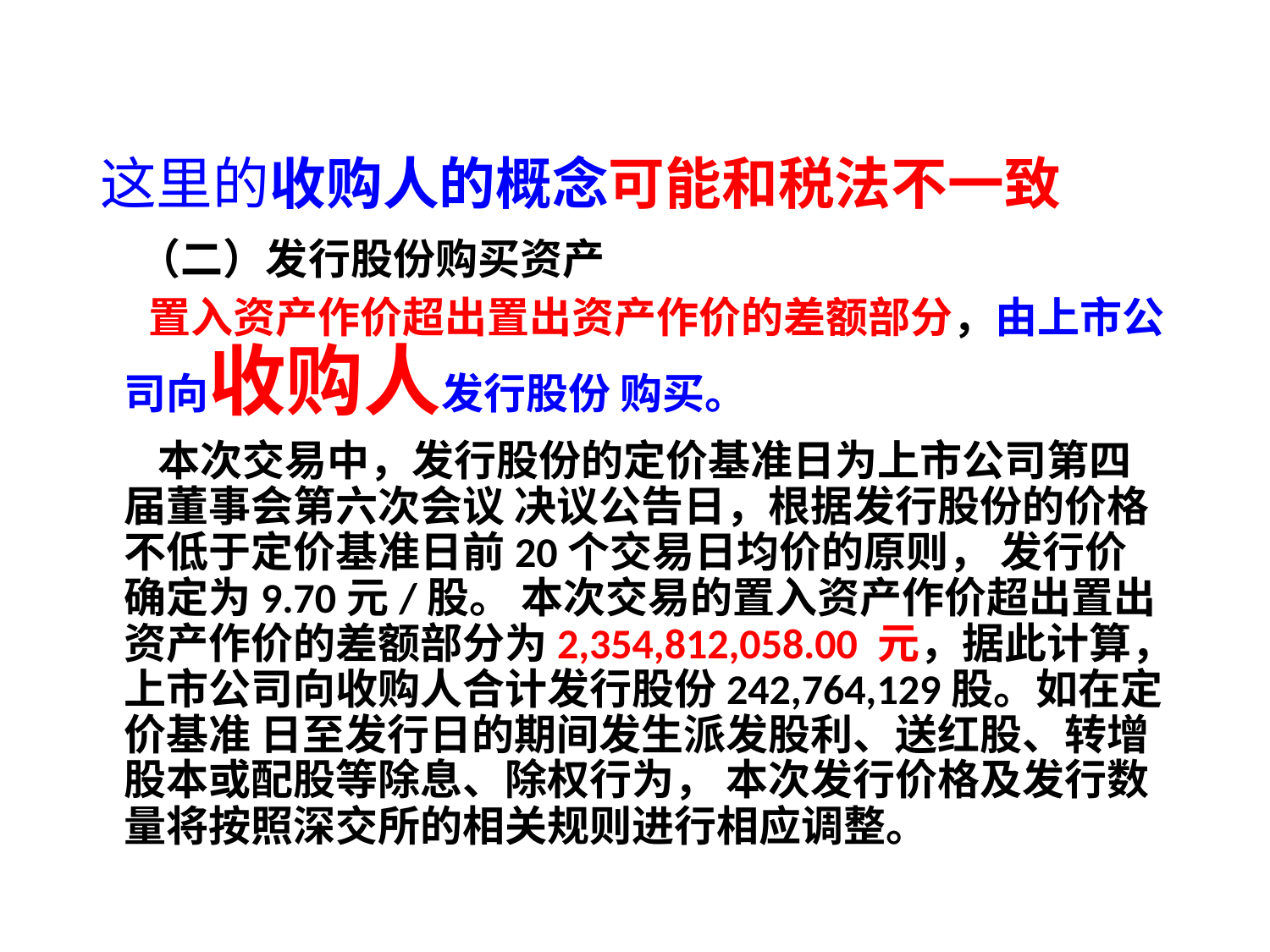

# 这里的收购人的概念可能和税法不一致
   （二）发行股份购买资产
    置入资产作价超出置出资产作价的差额部分，由上市公司向收购人发行股份 购买。
     本次交易中，发行股份的定价基准日为上市公司第四届董事会第六次会议 决议公告日，根据发行股份的价格不低于定价基准日前20个交易日均价的原则， 发行价确定为9.70元/股。 本次交易的置入资产作价超出置出资产作价的差额部分为2,354,812,058.00 元，据此计算，上市公司向收购人合计发行股份242,764,129股。如在定价基准 日至发行日的期间发生派发股利、送红股、转增股本或配股等除息、除权行为， 本次发行价格及发行数量将按照深交所的相关规则进行相应调整。